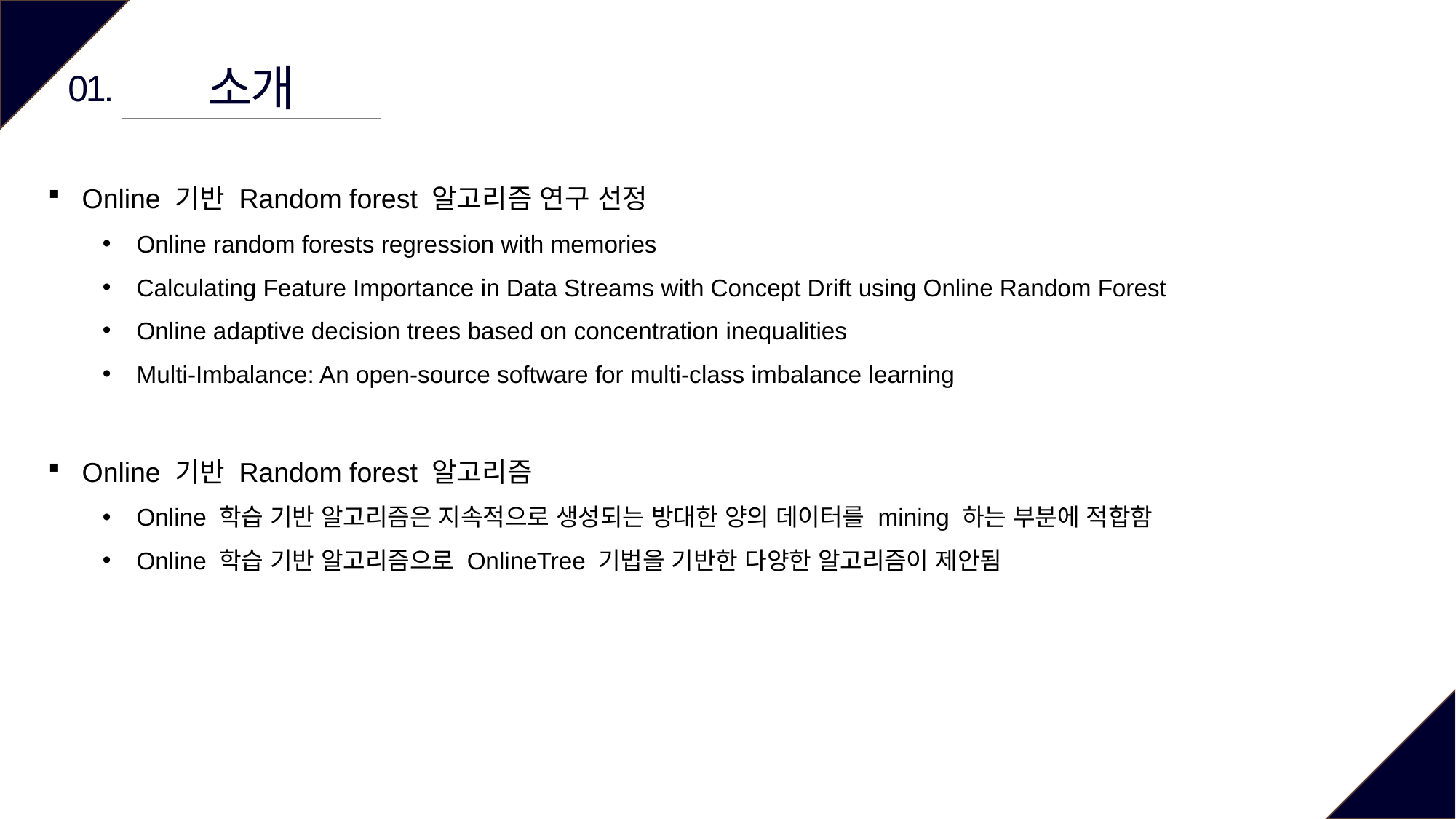

소개
01.
Online 기반 Random forest 알고리즘 연구 선정
Online random forests regression with memories
Calculating Feature Importance in Data Streams with Concept Drift using Online Random Forest
Online adaptive decision trees based on concentration inequalities
Multi-Imbalance: An open-source software for multi-class imbalance learning
Online 기반 Random forest 알고리즘
Online 학습 기반 알고리즘은 지속적으로 생성되는 방대한 양의 데이터를 mining 하는 부분에 적합함
Online 학습 기반 알고리즘으로 OnlineTree 기법을 기반한 다양한 알고리즘이 제안됨